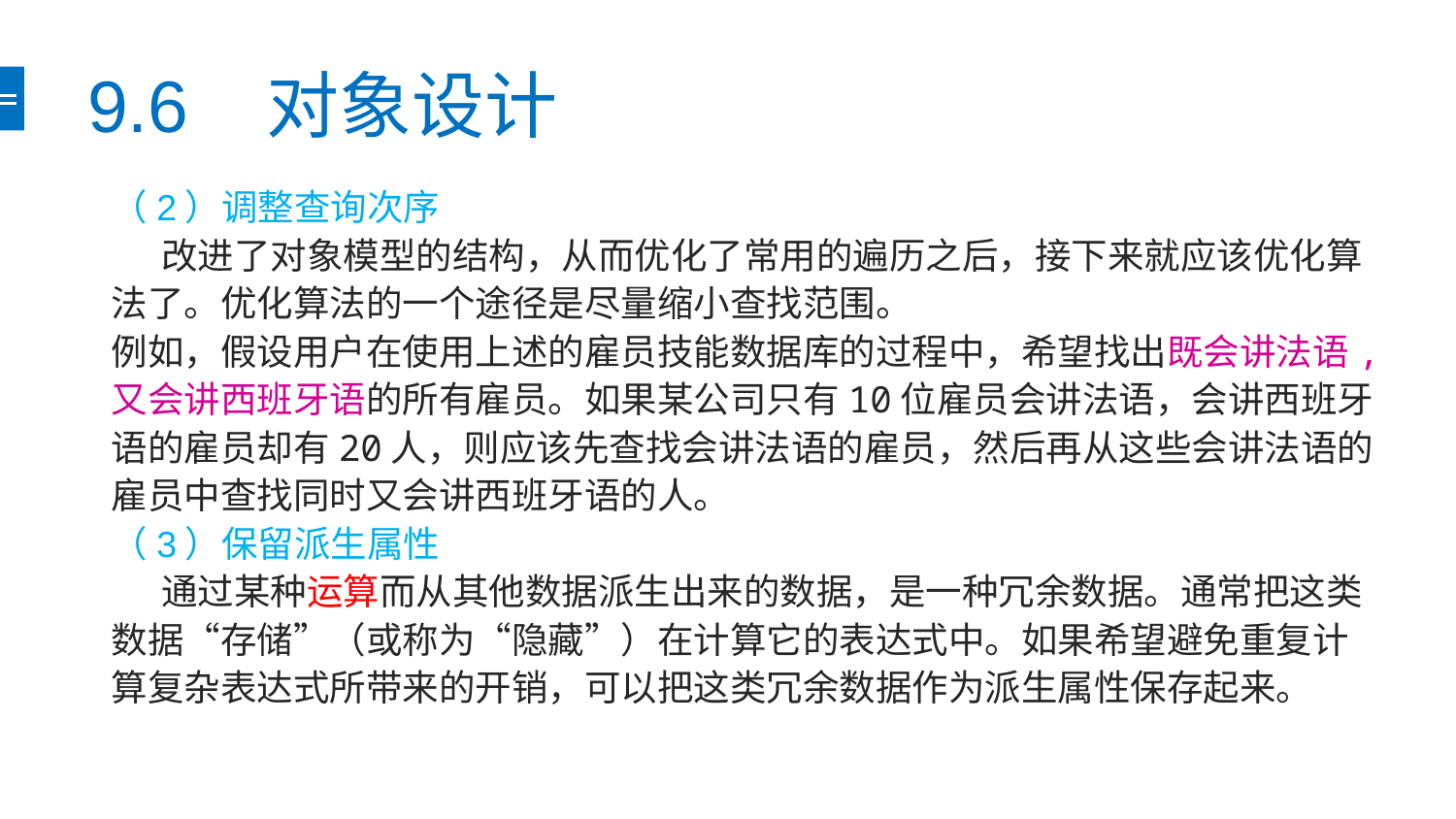

# 9.6   对象设计
（2）调整查询次序
     改进了对象模型的结构，从而优化了常用的遍历之后，接下来就应该优化算法了。优化算法的一个途径是尽量缩小查找范围。
例如，假设用户在使用上述的雇员技能数据库的过程中，希望找出既会讲法语,又会讲西班牙语的所有雇员。如果某公司只有10位雇员会讲法语，会讲西班牙语的雇员却有20人，则应该先查找会讲法语的雇员，然后再从这些会讲法语的雇员中查找同时又会讲西班牙语的人。
（3）保留派生属性
     通过某种运算而从其他数据派生出来的数据，是一种冗余数据。通常把这类数据“存储”（或称为“隐藏”）在计算它的表达式中。如果希望避免重复计算复杂表达式所带来的开销，可以把这类冗余数据作为派生属性保存起来。